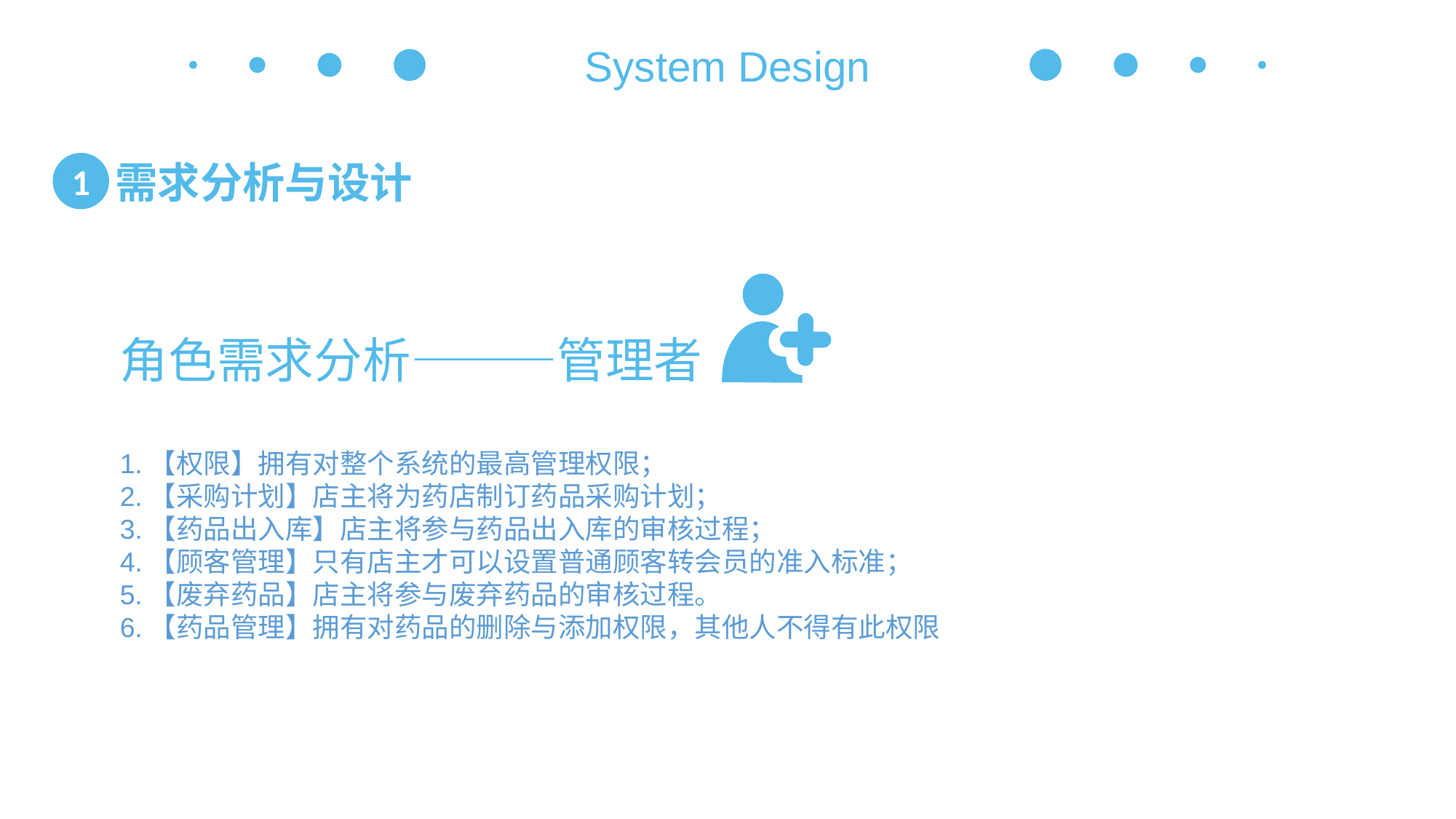

System Design

     需求分析与设计
1
角色需求分析———管理者

1.【权限】拥有对整个系统的最高管理权限；
2.【采购计划】店主将为药店制订药品采购计划；
3.【药品出入库】店主将参与药品出入库的审核过程；
4.【顾客管理】只有店主才可以设置普通顾客转会员的准入标准；
5.【废弃药品】店主将参与废弃药品的审核过程。
6.【药品管理】拥有对药品的删除与添加权限，其他人不得有此权限